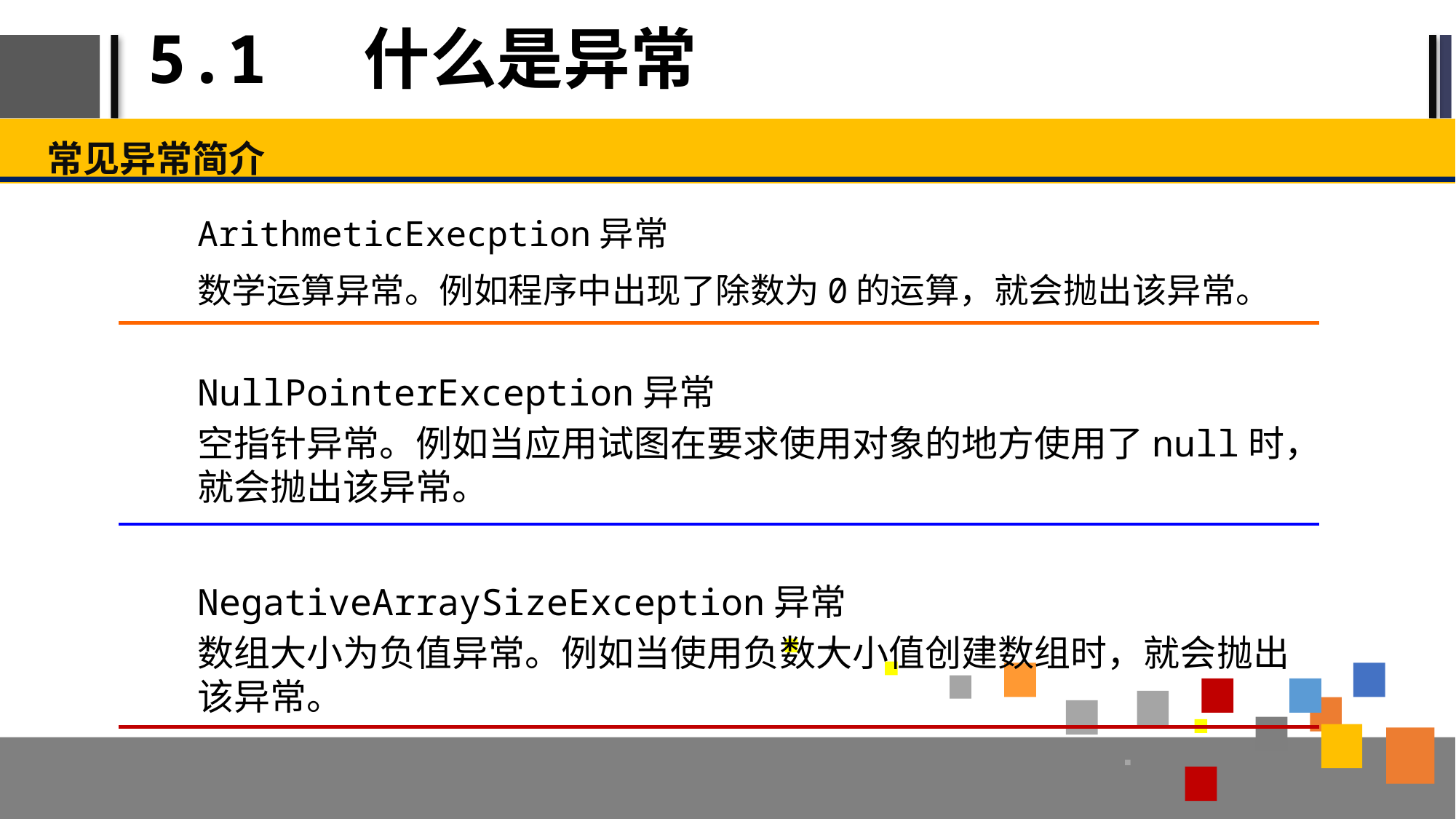

# 5.1  什么是异常

常见异常简介

ArithmeticExecption异常
数学运算异常。例如程序中出现了除数为0的运算，就会抛出该异常。
NullPointerException异常
空指针异常。例如当应用试图在要求使用对象的地方使用了null时，就会抛出该异常。
NegativeArraySizeException异常
数组大小为负值异常。例如当使用负数大小值创建数组时，就会抛出该异常。